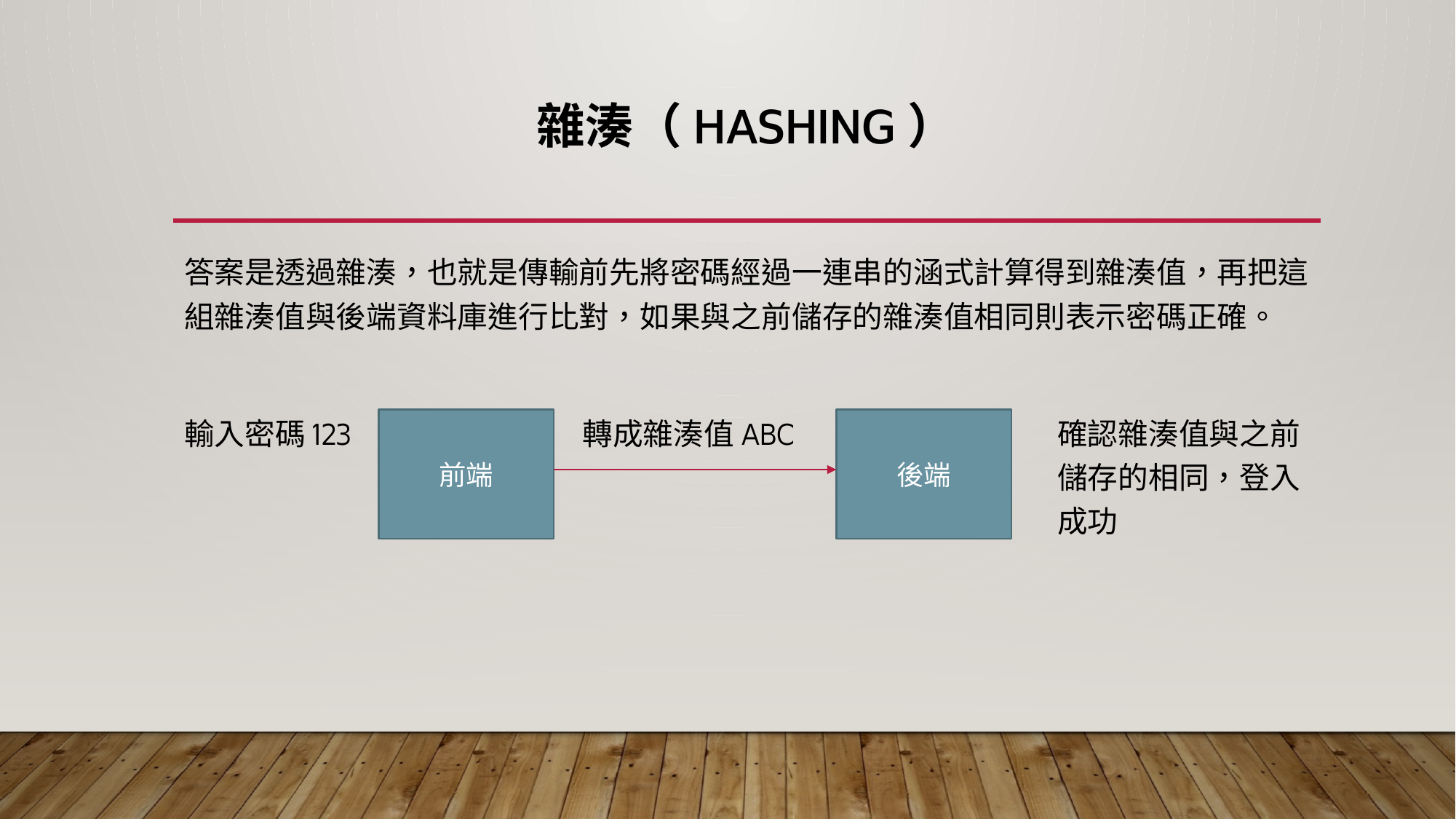

# 雜湊（Hashing）
答案是透過雜湊，也就是傳輸前先將密碼經過一連串的涵式計算得到雜湊值，再把這組雜湊值與後端資料庫進行比對，如果與之前儲存的雜湊值相同則表示密碼正確。

輸入密碼123        	       轉成雜湊值ABC 			確認雜湊值與之前								儲存的相同，登入								成功

前端
後端